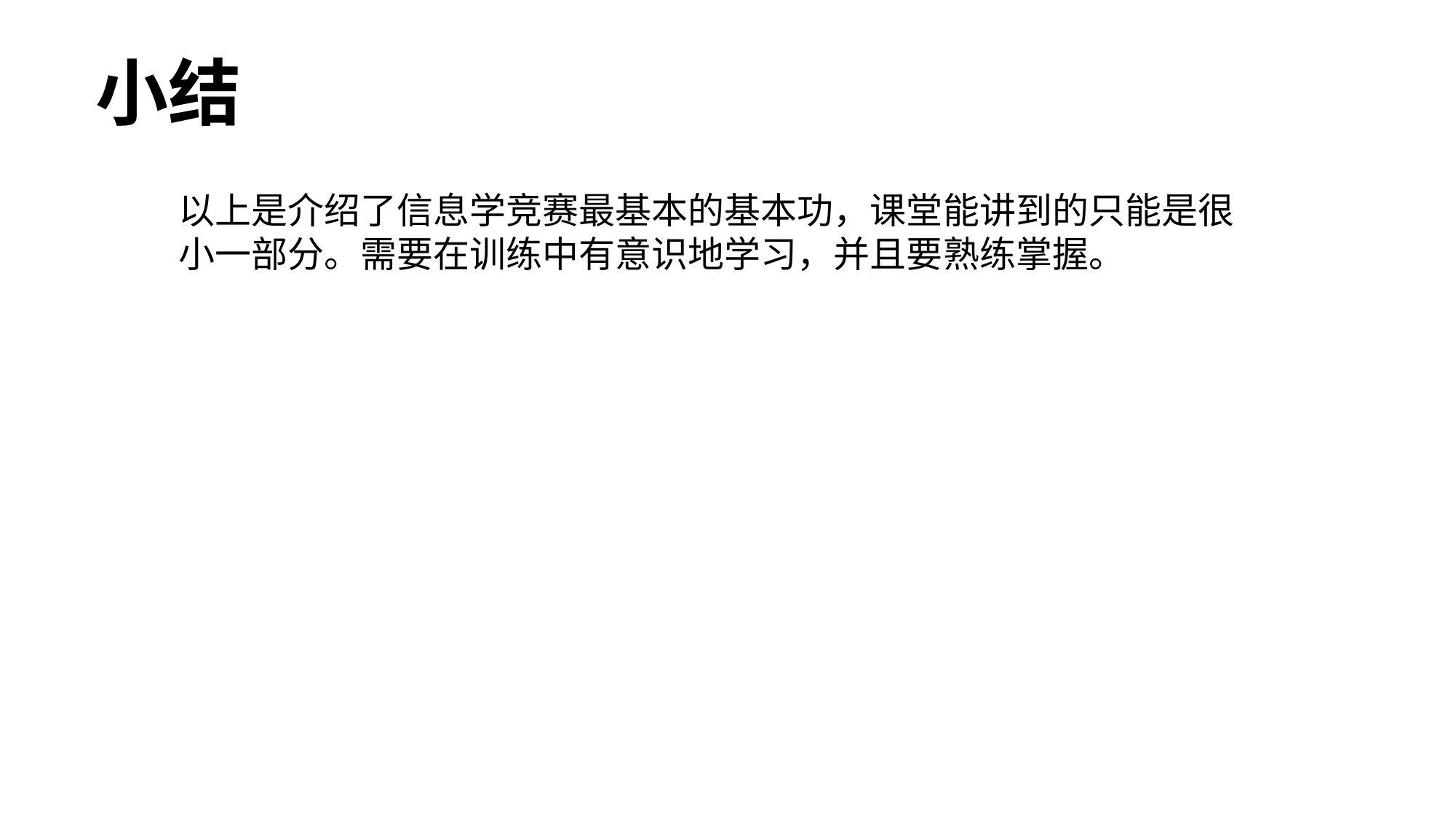

小结
以上是介绍了信息学竞赛最基本的基本功，课堂能讲到的只能是很小一部分。需要在训练中有意识地学习，并且要熟练掌握。